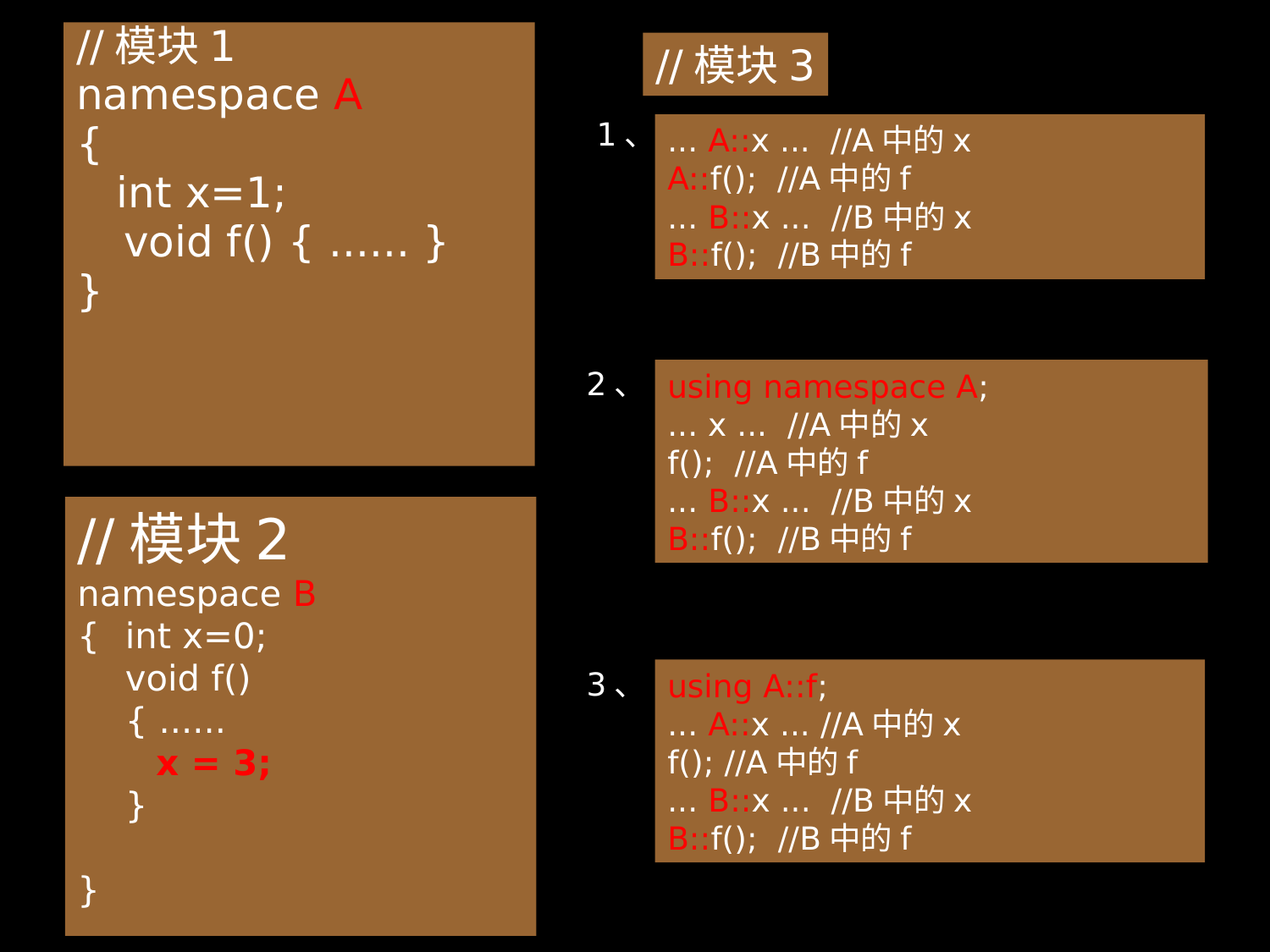

//模块1
namespace A
{
   int x=1;
	void f() { ...... }
}
//模块3
1、
... A::x ...  //A中的x
A::f();  //A中的f
... B::x ...  //B中的x
B::f();  //B中的f
2、
using namespace A;
... x ...  //A中的x
f();  //A中的f
... B::x ...  //B中的x
B::f();  //B中的f
//模块2
namespace B
{	int x=0;
	void f()
	{ ......
       x = 3;
	}

}
3、
using A::f;
... A::x ... //A中的x
f(); //A中的f
... B::x ...  //B中的x
B::f();  //B中的f